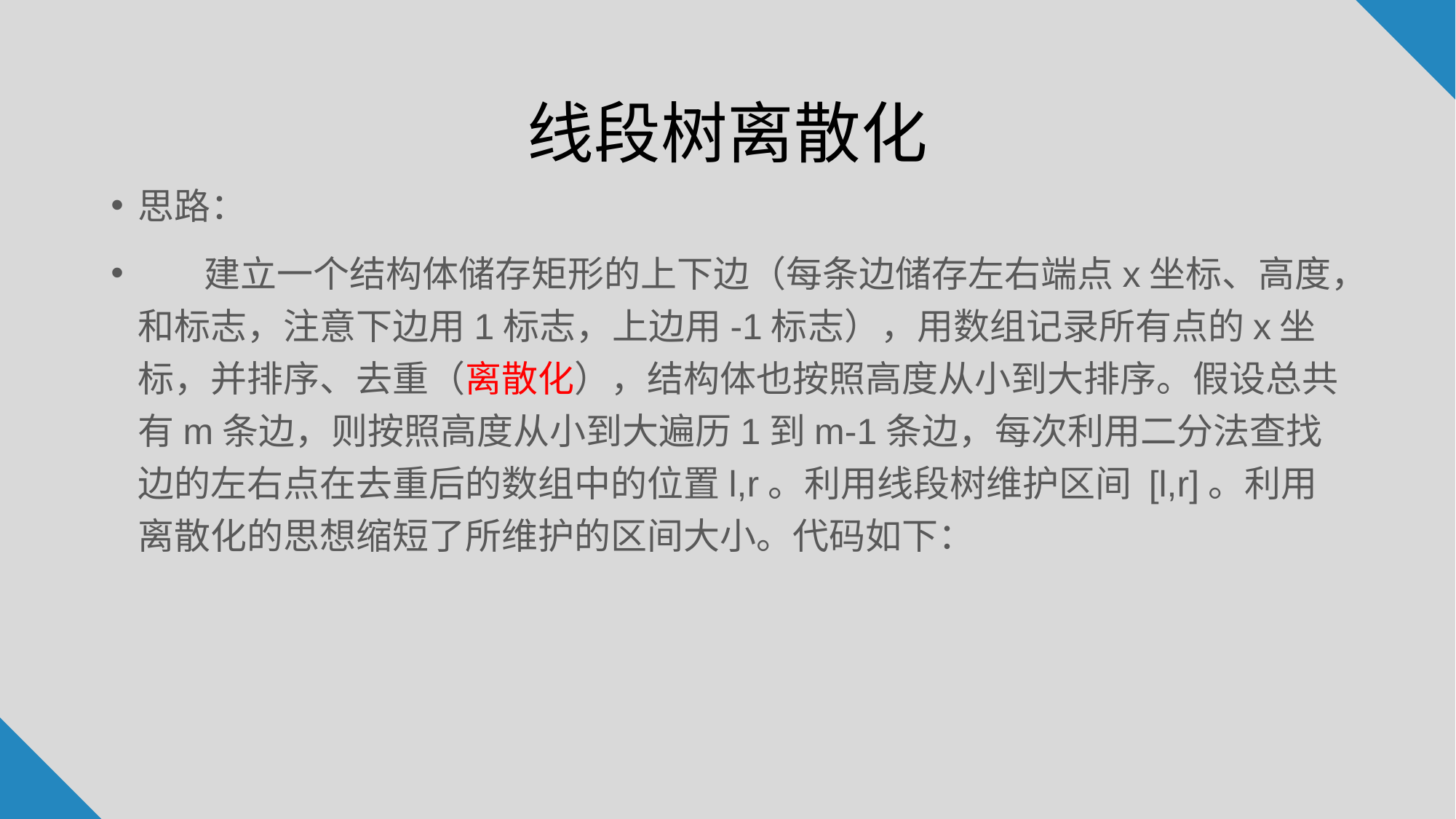

# 线段树离散化
思路：
       建立一个结构体储存矩形的上下边（每条边储存左右端点x坐标、高度，和标志，注意下边用1标志，上边用-1标志），用数组记录所有点的x坐标，并排序、去重（离散化），结构体也按照高度从小到大排序。假设总共有m条边，则按照高度从小到大遍历1到m-1条边，每次利用二分法查找边的左右点在去重后的数组中的位置l,r。利用线段树维护区间 [l,r]。利用离散化的思想缩短了所维护的区间大小。代码如下：